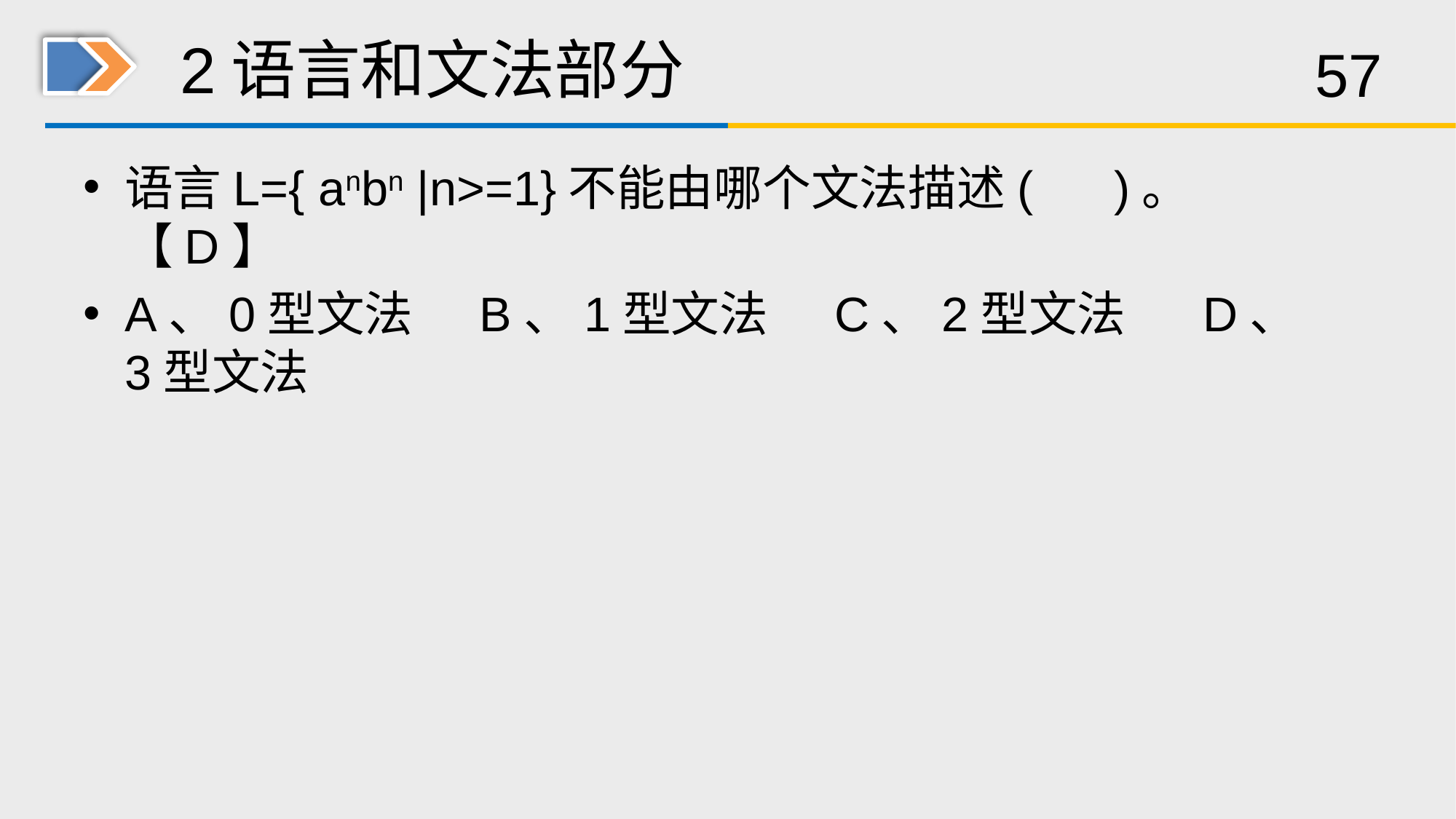

# 2语言和文法部分
57
语言L={ anbn |n>=1}不能由哪个文法描述(      )。【D】
A、0型文法     B、1型文法     C、2型文法      D、3型文法